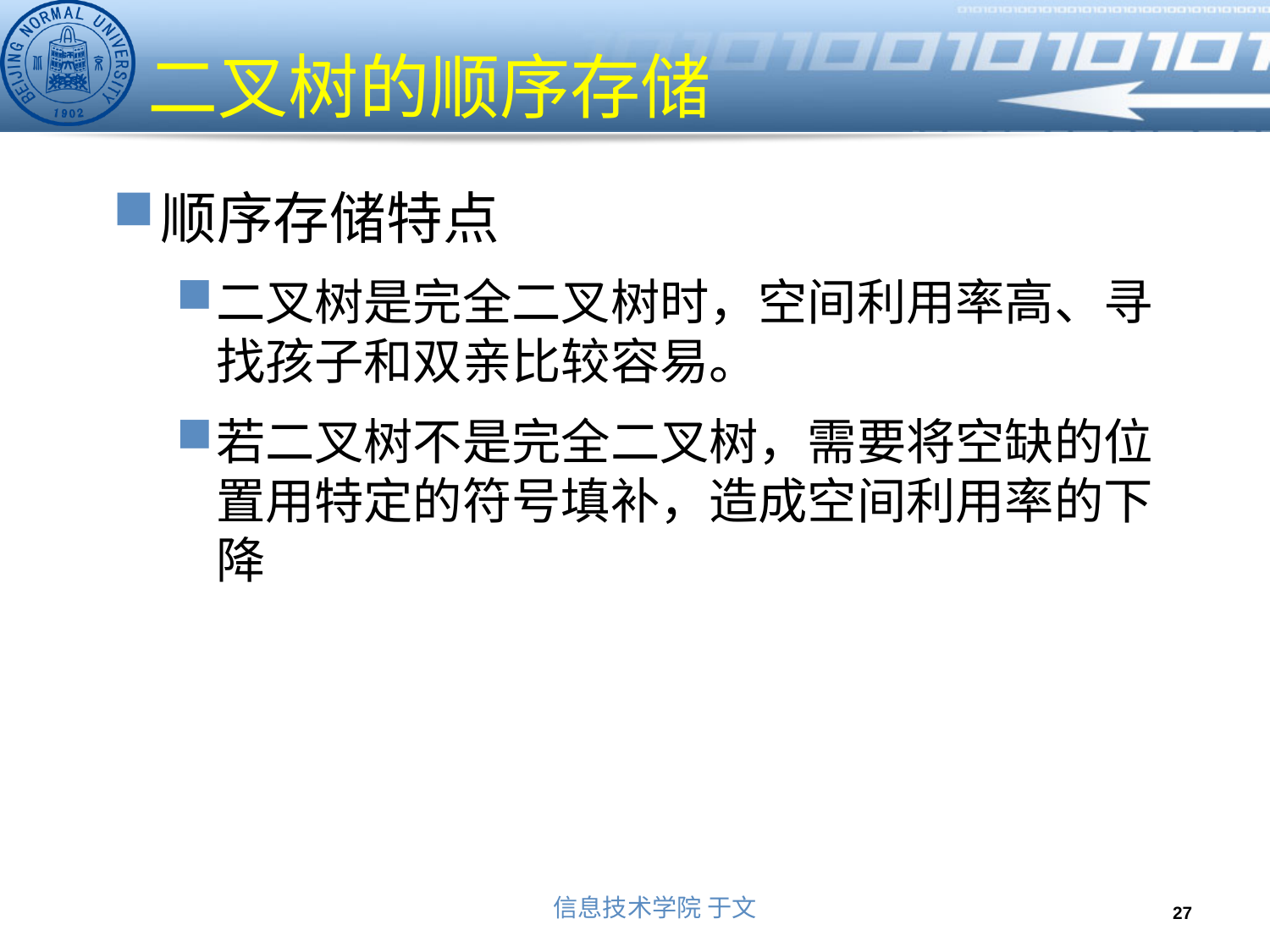

# 二叉树的顺序存储
顺序存储特点
二叉树是完全二叉树时，空间利用率高、寻找孩子和双亲比较容易。
若二叉树不是完全二叉树，需要将空缺的位置用特定的符号填补，造成空间利用率的下降

27